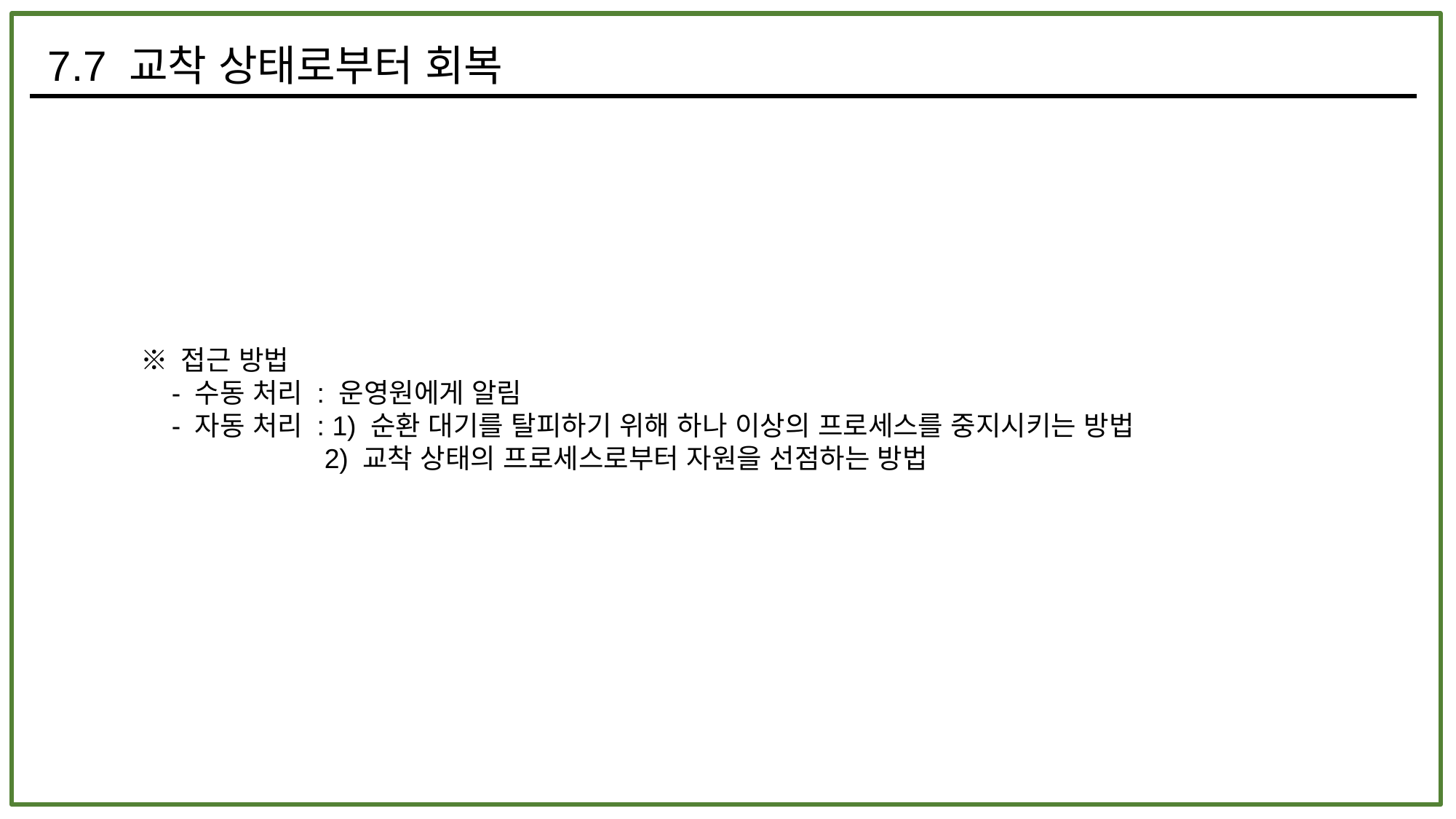

7.7 교착 상태로부터 회복
※ 접근 방법
    - 수동 처리 : 운영원에게 알림
    - 자동 처리 : 1) 순환 대기를 탈피하기 위해 하나 이상의 프로세스를 중지시키는 방법
                        2) 교착 상태의 프로세스로부터 자원을 선점하는 방법